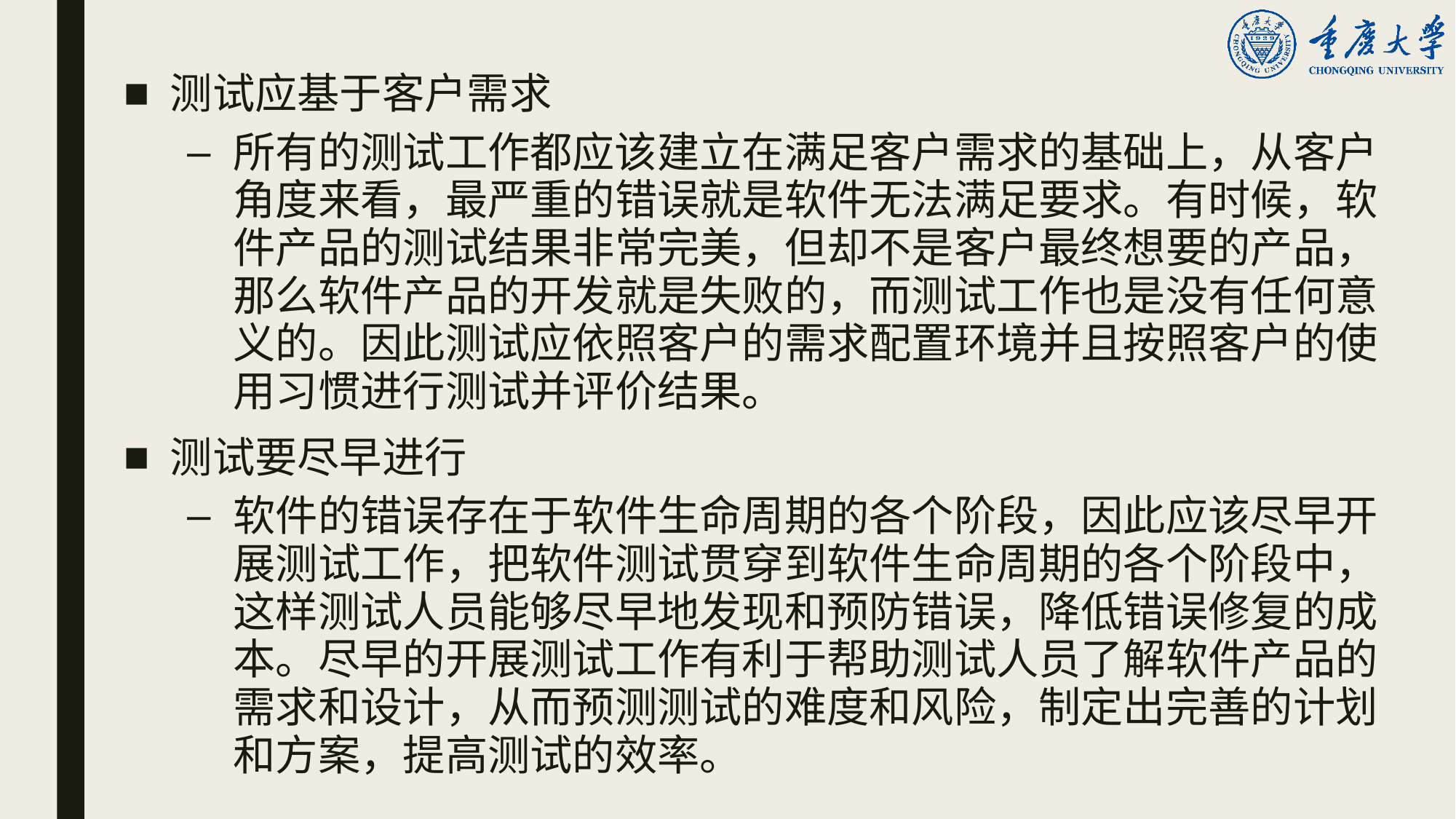

测试应基于客户需求
所有的测试工作都应该建立在满足客户需求的基础上，从客户角度来看，最严重的错误就是软件无法满足要求。有时候，软件产品的测试结果非常完美，但却不是客户最终想要的产品，那么软件产品的开发就是失败的，而测试工作也是没有任何意义的。因此测试应依照客户的需求配置环境并且按照客户的使用习惯进行测试并评价结果。
测试要尽早进行
软件的错误存在于软件生命周期的各个阶段，因此应该尽早开展测试工作，把软件测试贯穿到软件生命周期的各个阶段中，这样测试人员能够尽早地发现和预防错误，降低错误修复的成本。尽早的开展测试工作有利于帮助测试人员了解软件产品的需求和设计，从而预测测试的难度和风险，制定出完善的计划和方案，提高测试的效率。